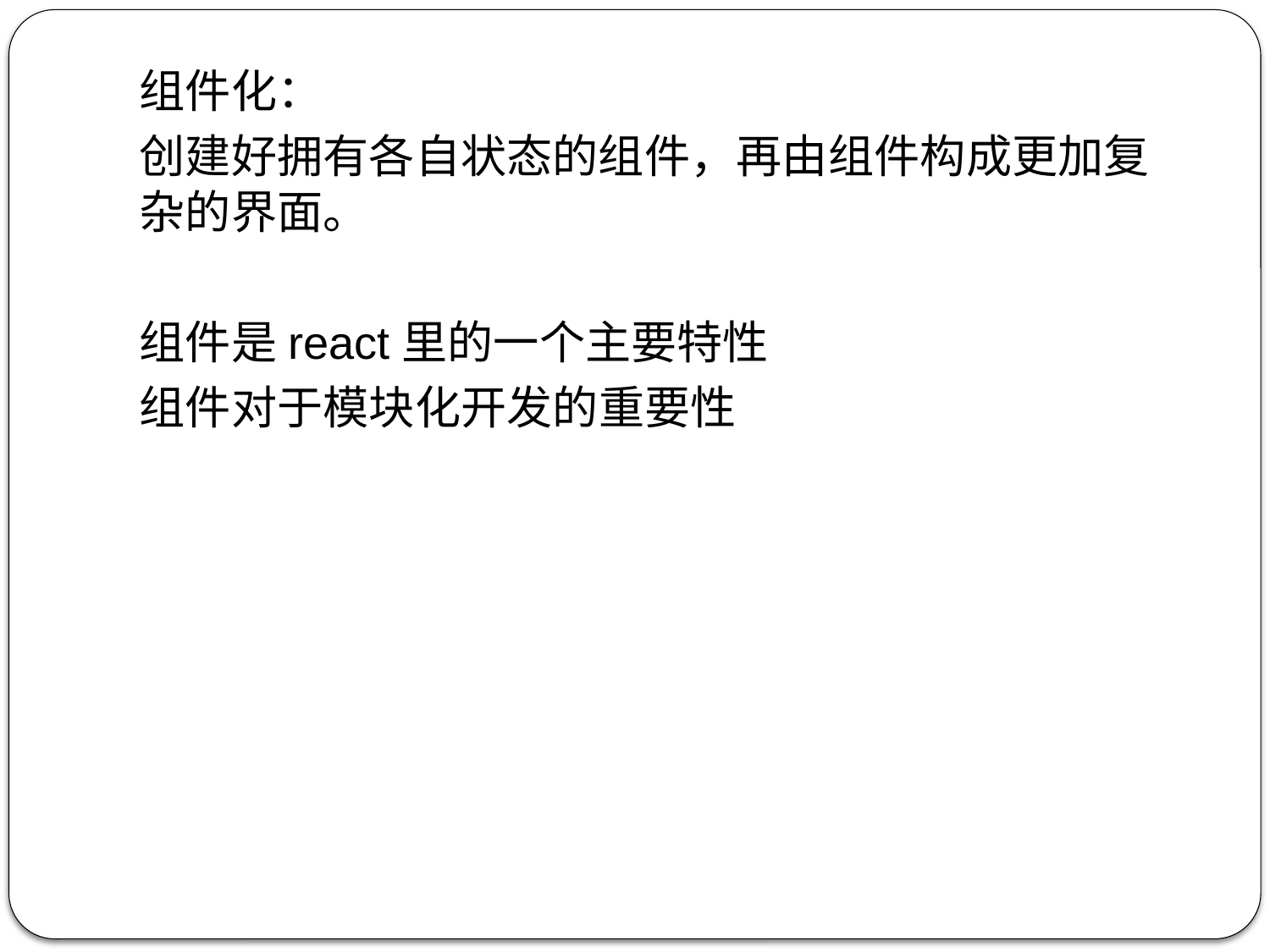

组件化：
创建好拥有各自状态的组件，再由组件构成更加复杂的界面。

组件是react里的一个主要特性
组件对于模块化开发的重要性